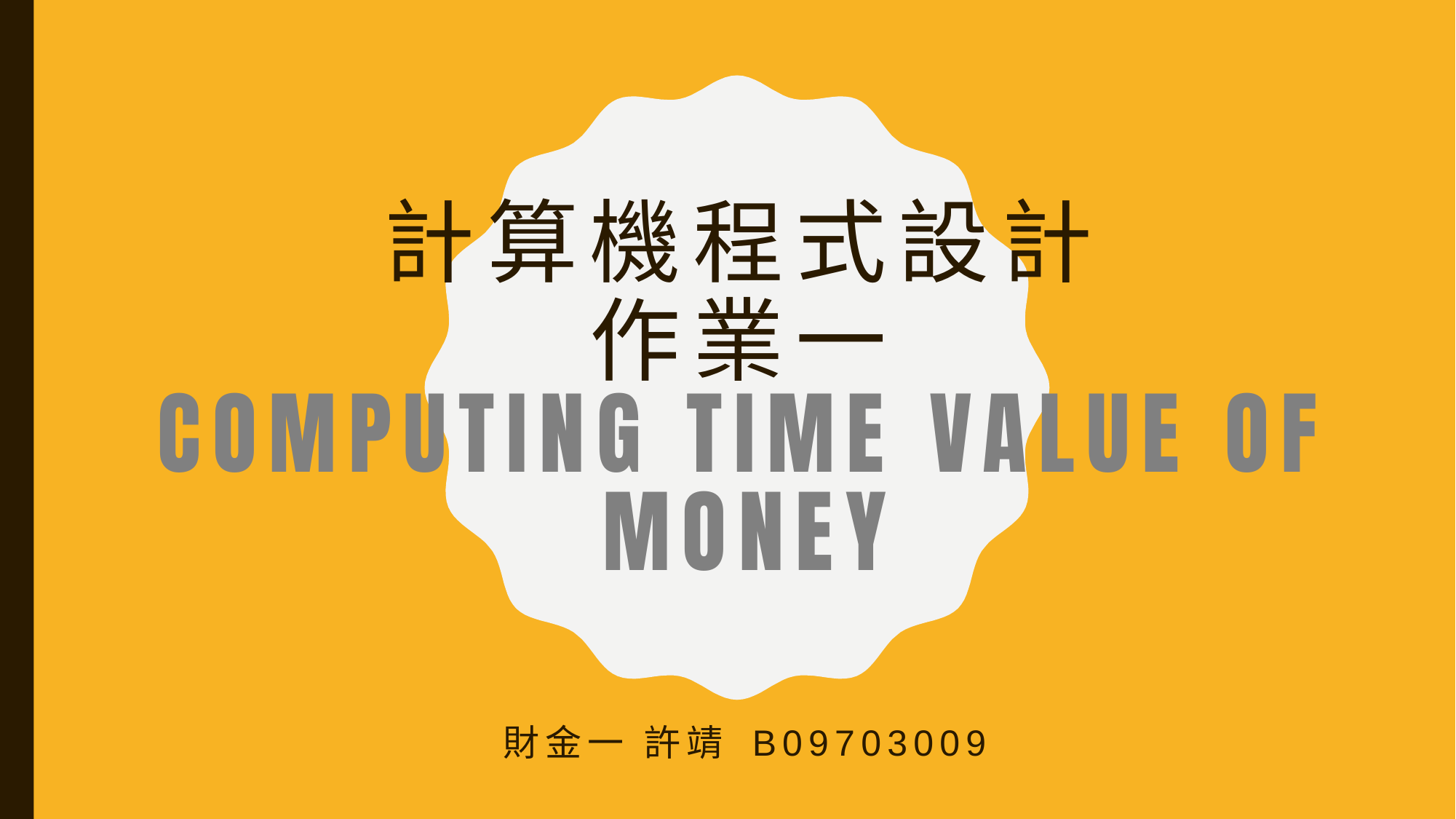

# 計算機程式設計 作業一 Computing Time Value of Money
財金一 許靖 B09703009